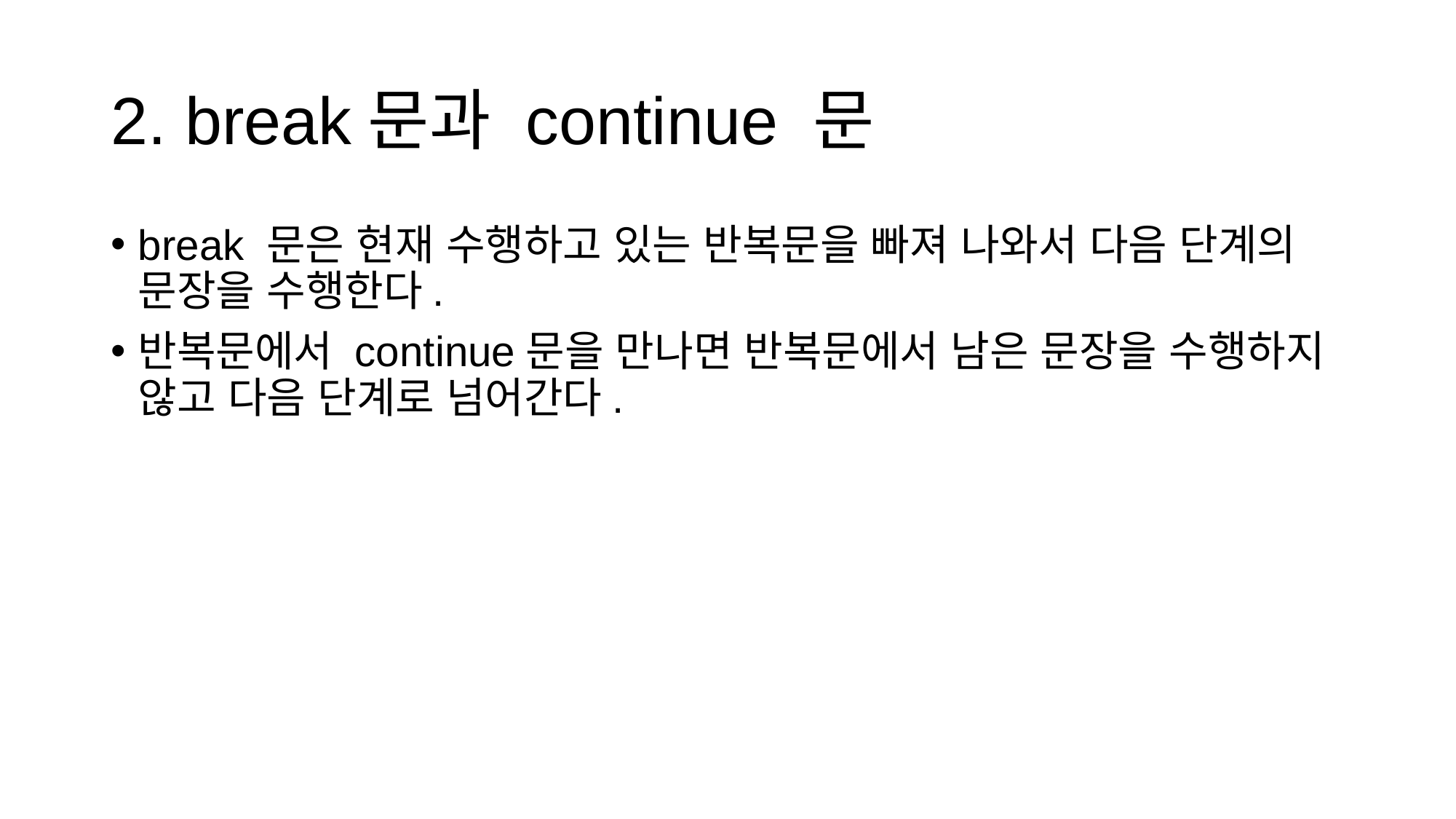

# 2. break문과 continue 문
break 문은 현재 수행하고 있는 반복문을 빠져 나와서 다음 단계의 문장을 수행한다.
반복문에서 continue문을 만나면 반복문에서 남은 문장을 수행하지 않고 다음 단계로 넘어간다.